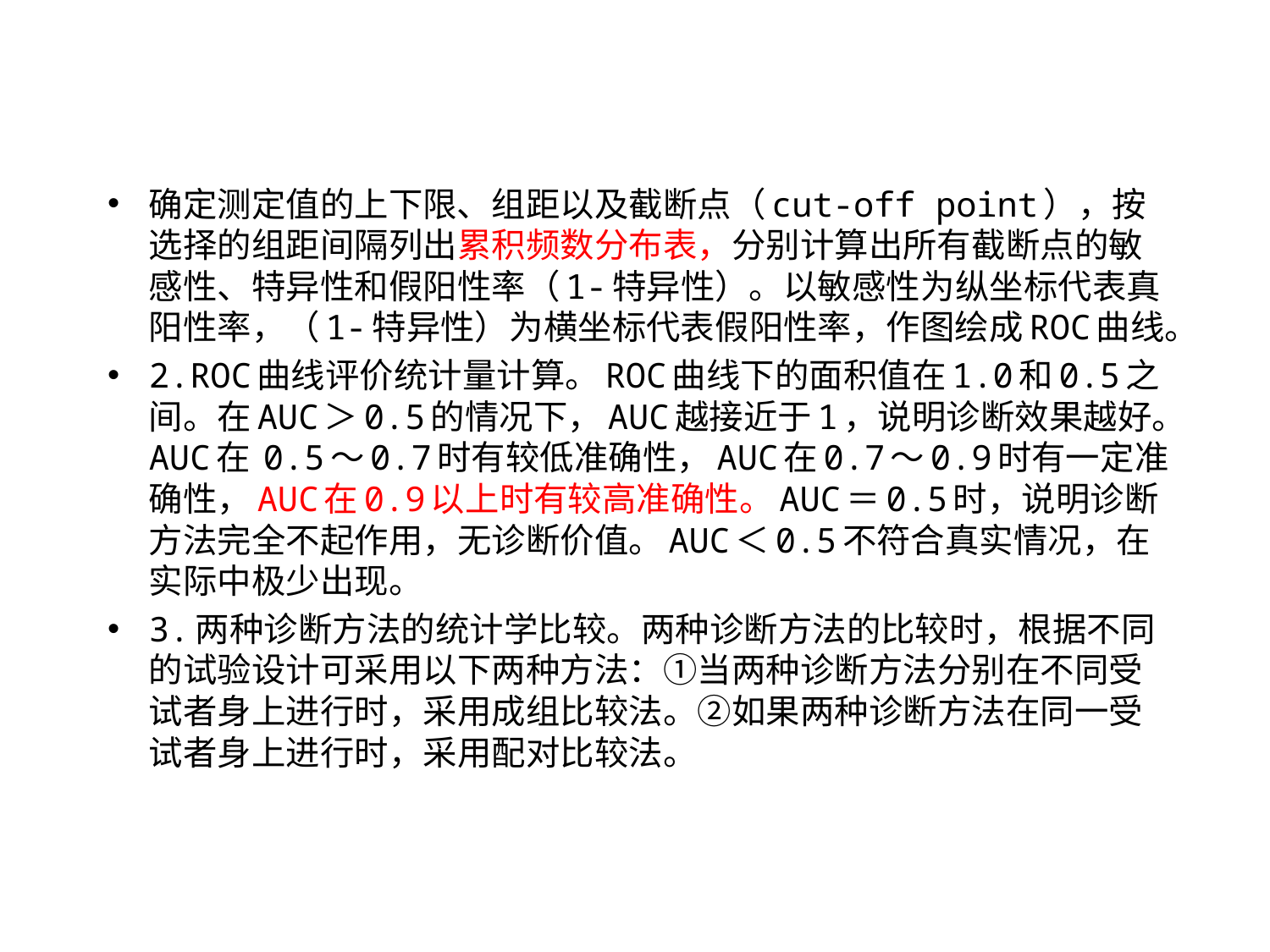

确定测定值的上下限、组距以及截断点（cut-off point），按选择的组距间隔列出累积频数分布表，分别计算出所有截断点的敏感性、特异性和假阳性率（1-特异性）。以敏感性为纵坐标代表真阳性率，（1-特异性）为横坐标代表假阳性率，作图绘成ROC曲线。
2.ROC曲线评价统计量计算。ROC曲线下的面积值在1.0和0.5之间。在AUC＞0.5的情况下，AUC越接近于1，说明诊断效果越好。AUC在 0.5～0.7时有较低准确性，AUC在0.7～0.9时有一定准确性，AUC在0.9以上时有较高准确性。AUC＝0.5时，说明诊断方法完全不起作用，无诊断价值。AUC＜0.5不符合真实情况，在实际中极少出现。
3.两种诊断方法的统计学比较。两种诊断方法的比较时，根据不同的试验设计可采用以下两种方法：①当两种诊断方法分别在不同受试者身上进行时，采用成组比较法。②如果两种诊断方法在同一受试者身上进行时，采用配对比较法。